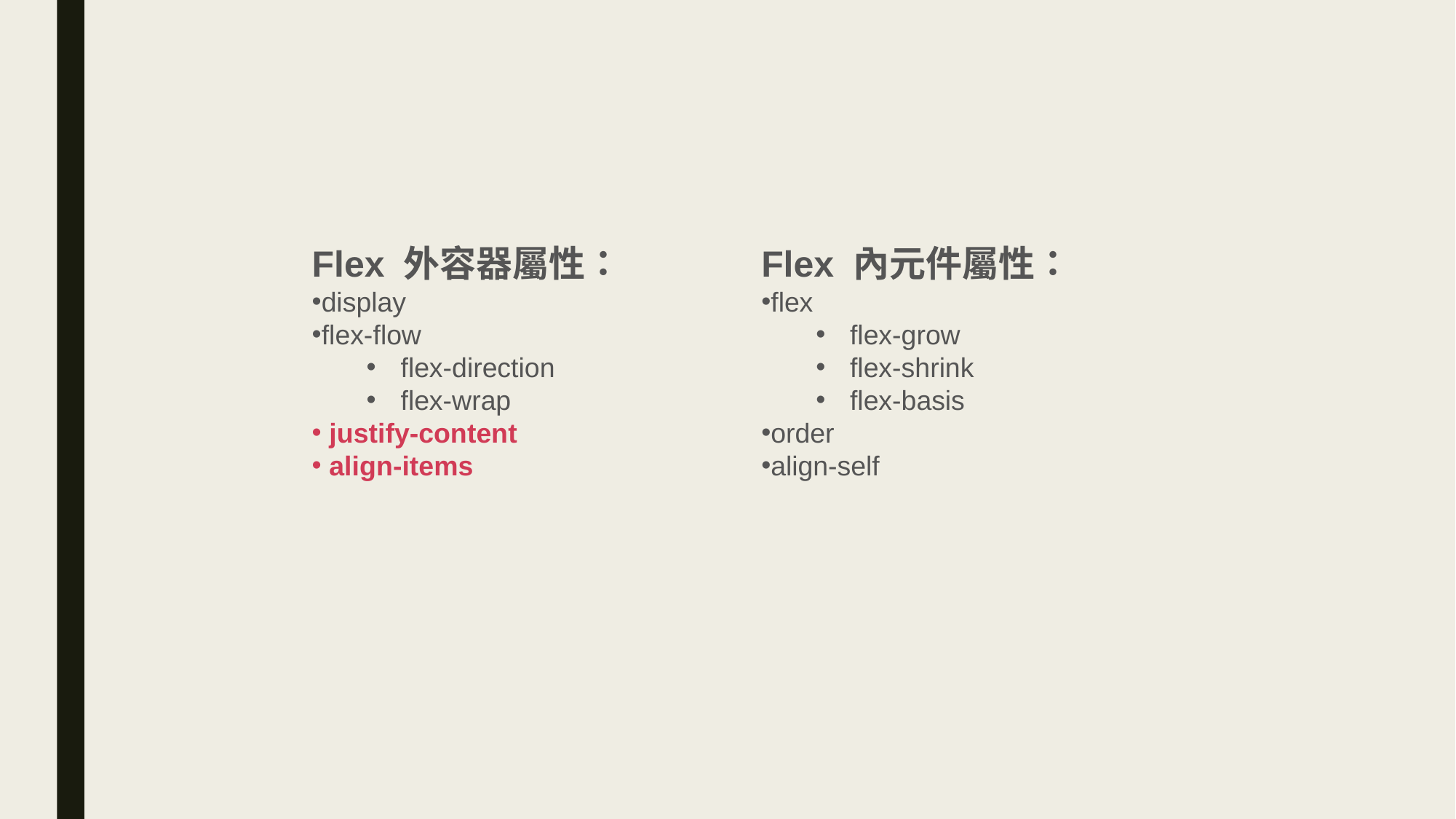

Flex 外容器屬性：
display
flex-flow
flex-direction
flex-wrap
 justify-content
 align-items
Flex 內元件屬性：
flex
flex-grow
flex-shrink
flex-basis
order
align-self